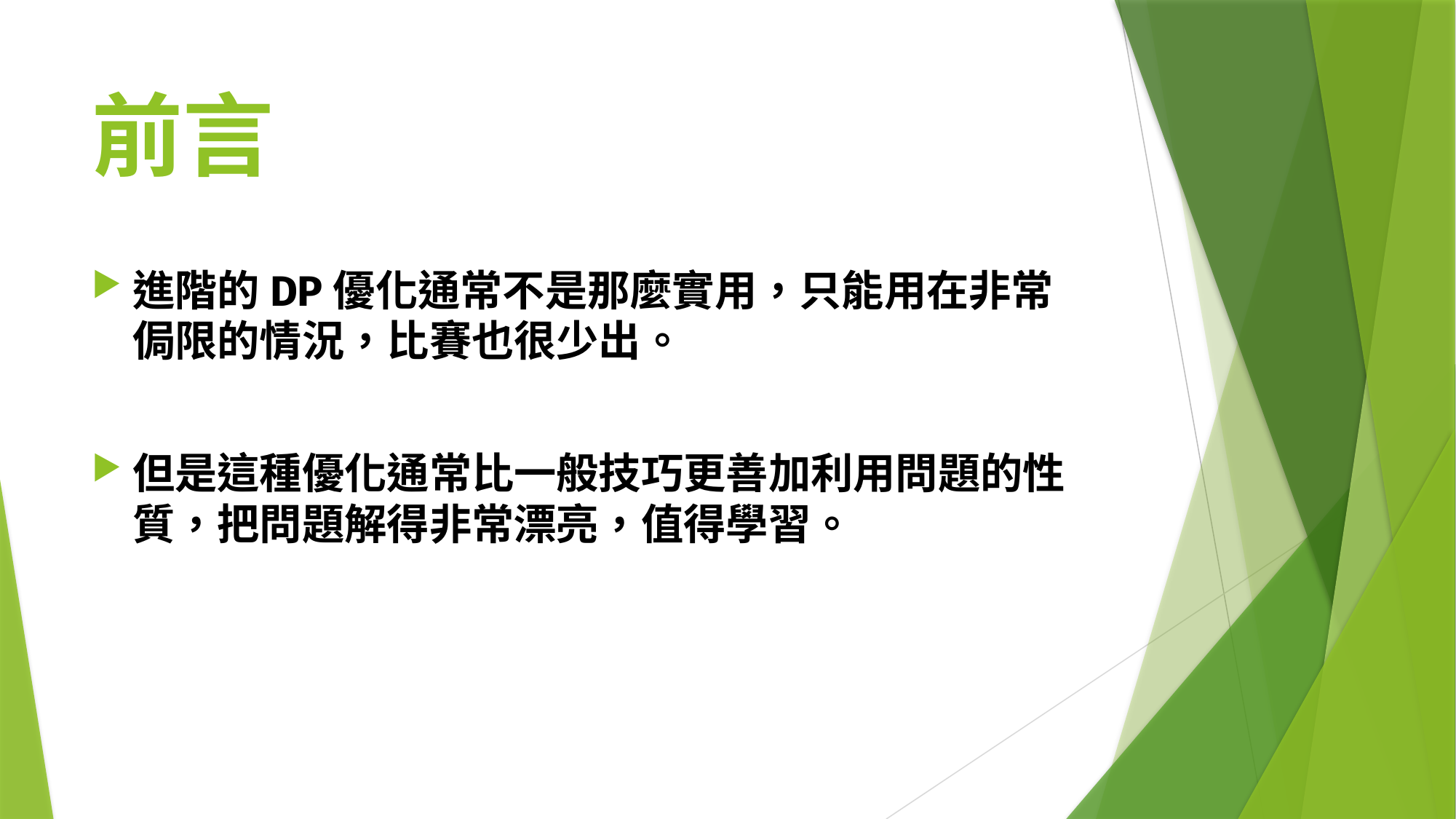

# 前言
進階的DP優化通常不是那麼實用，只能用在非常侷限的情況，比賽也很少出。

但是這種優化通常比一般技巧更善加利用問題的性質，把問題解得非常漂亮，值得學習。